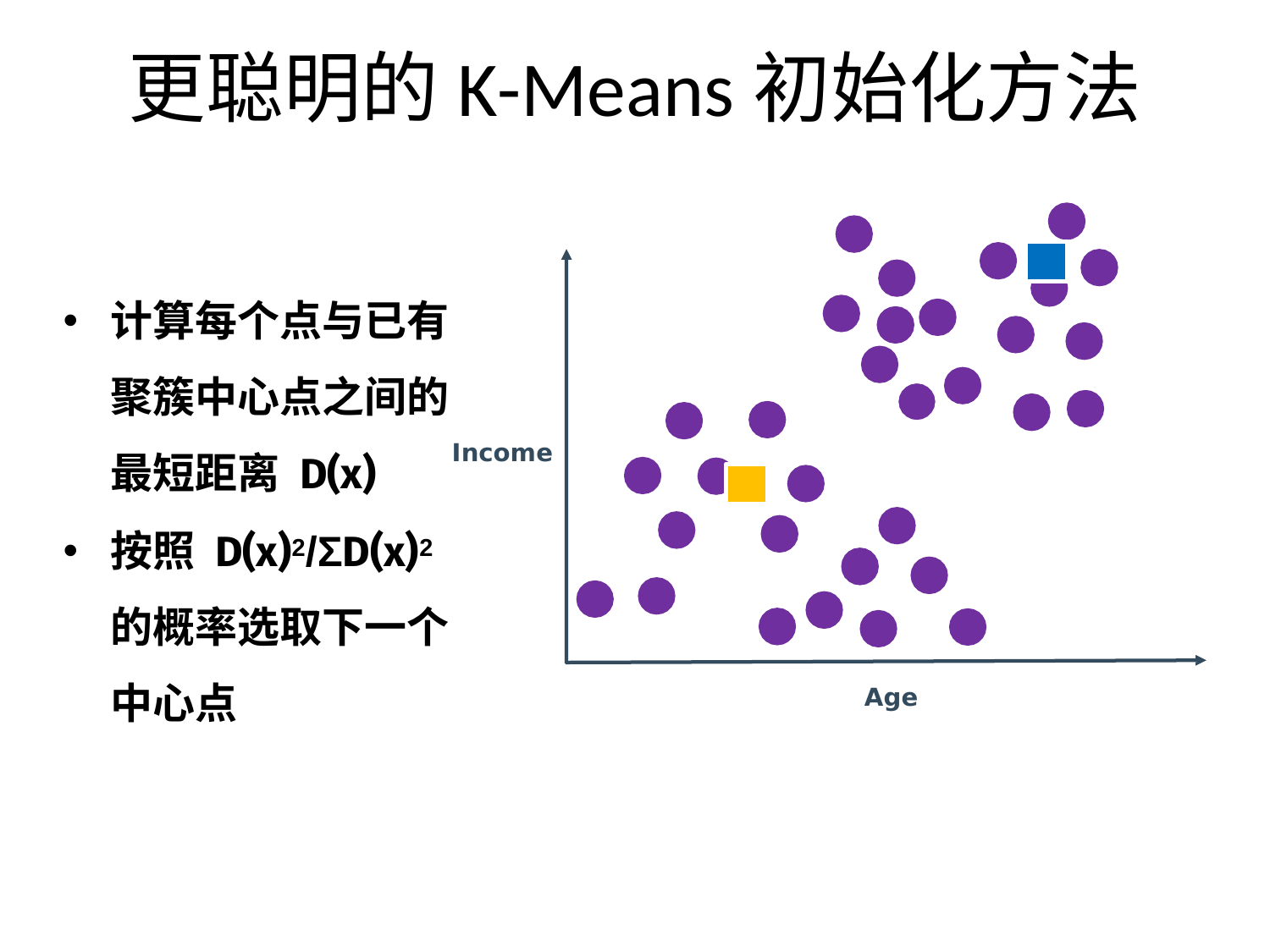

# 更聪明的K-Means初始化方法

计算每个点与已有聚簇中心点之间的最短距离 D(x)
按照 D(x)2/ΣD(x)2的概率选取下一个中心点

Income

Age